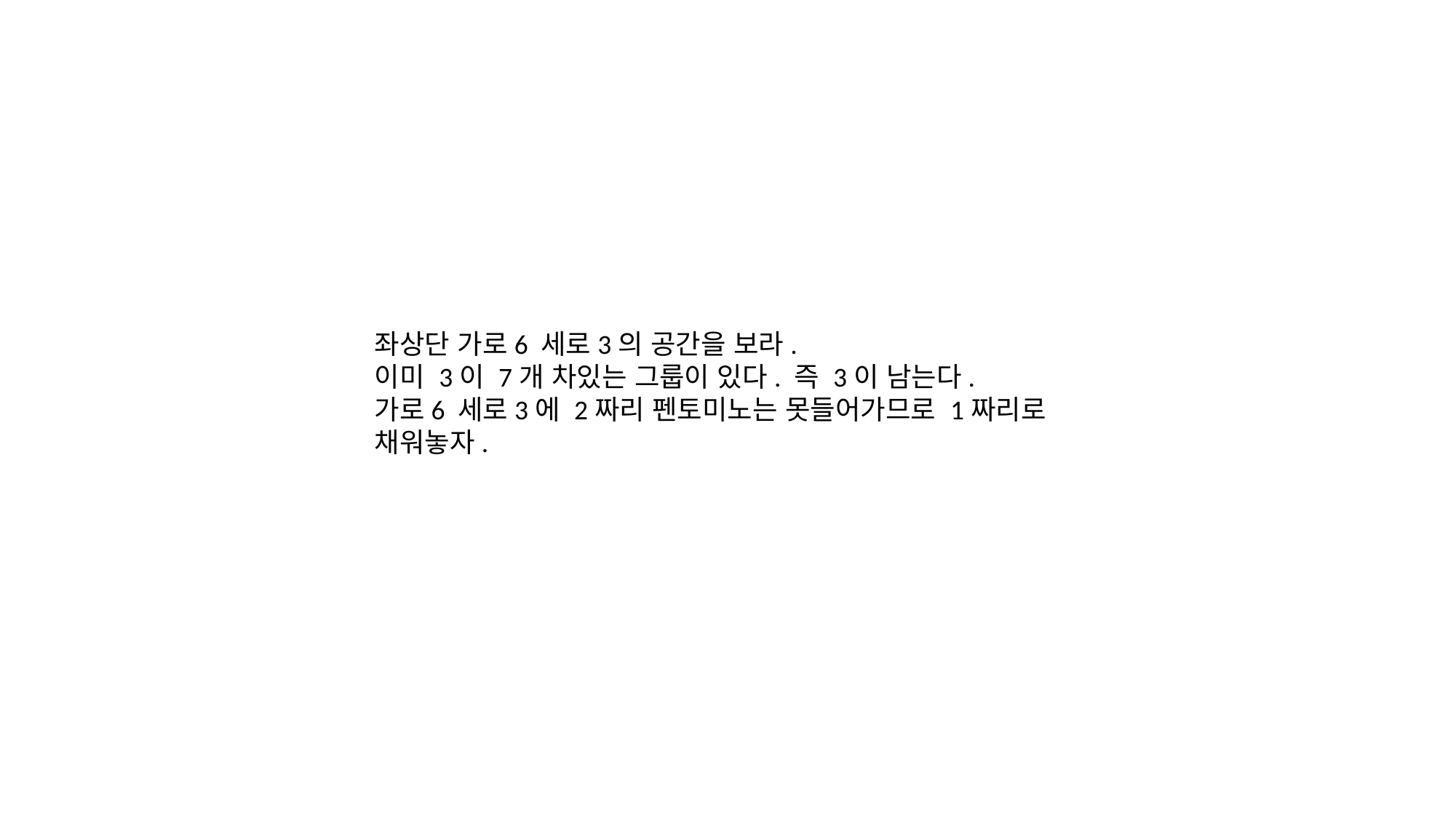

좌상단 가로6 세로3의 공간을 보라.
이미 3이 7개 차있는 그룹이 있다. 즉 3이 남는다.
가로6 세로3에 2짜리 펜토미노는 못들어가므로 1짜리로 채워놓자.